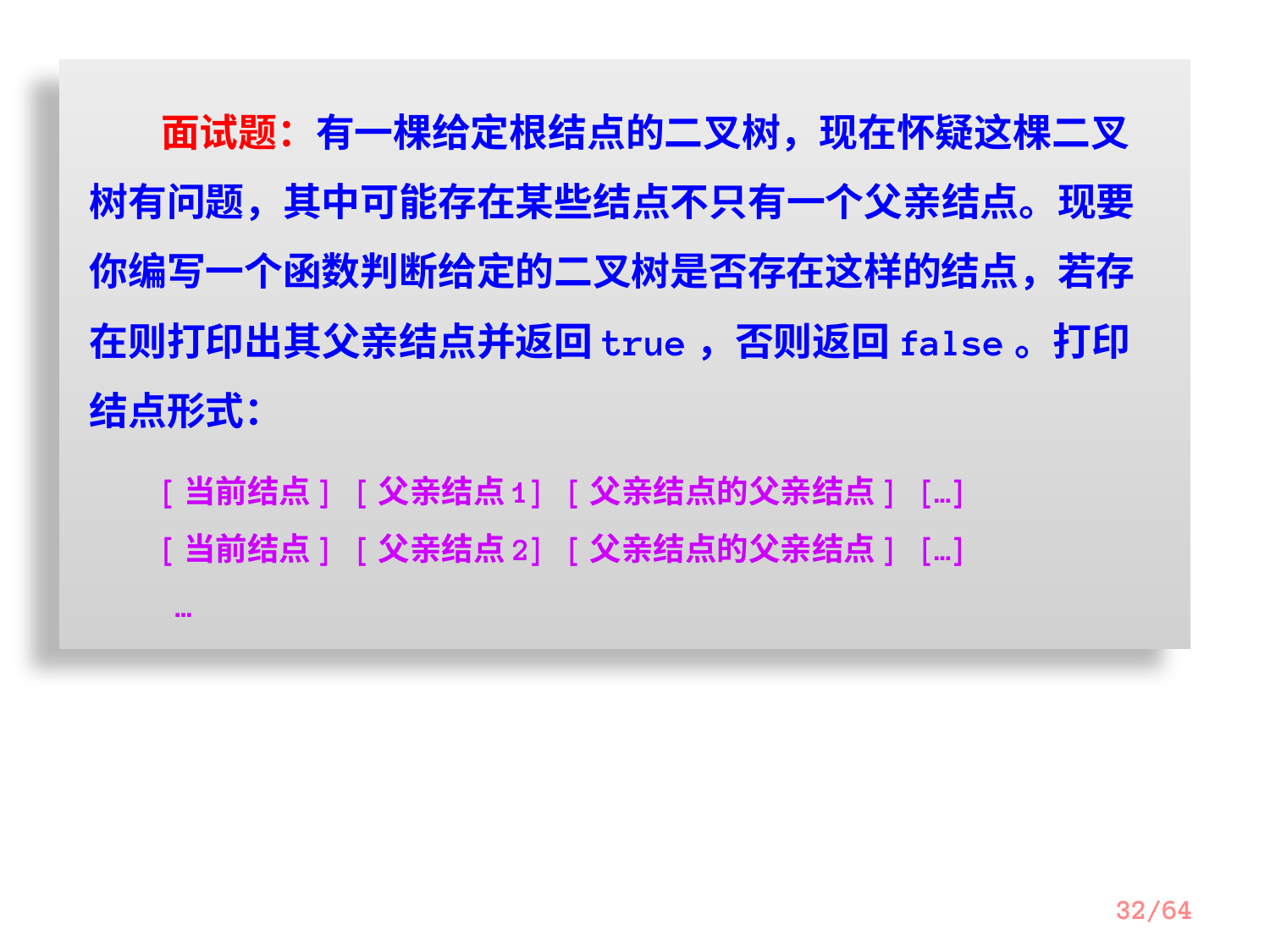

面试题：有一棵给定根结点的二叉树，现在怀疑这棵二叉树有问题，其中可能存在某些结点不只有一个父亲结点。现要你编写一个函数判断给定的二叉树是否存在这样的结点，若存在则打印出其父亲结点并返回true，否则返回false。打印结点形式：
    [当前结点] [父亲结点1] [父亲结点的父亲结点] […]
    [当前结点] [父亲结点2] [父亲结点的父亲结点] […]
     …
32/64